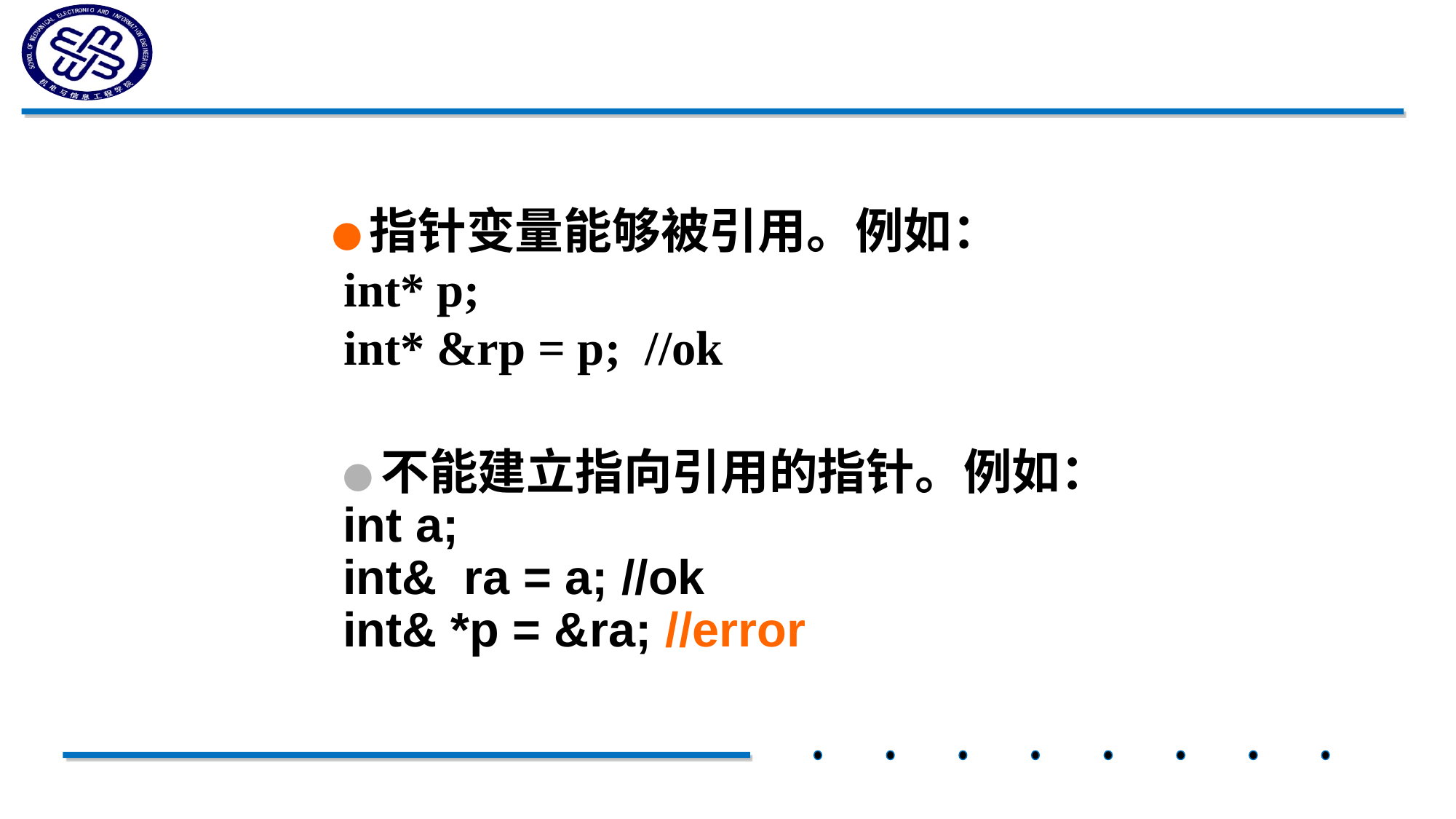

●指针变量能够被引用。例如：
	 int* p;
	 int* &rp = p;  //ok
●不能建立指向引用的指针。例如：
int a;
int&  ra = a; //ok
int& *p = &ra; //error